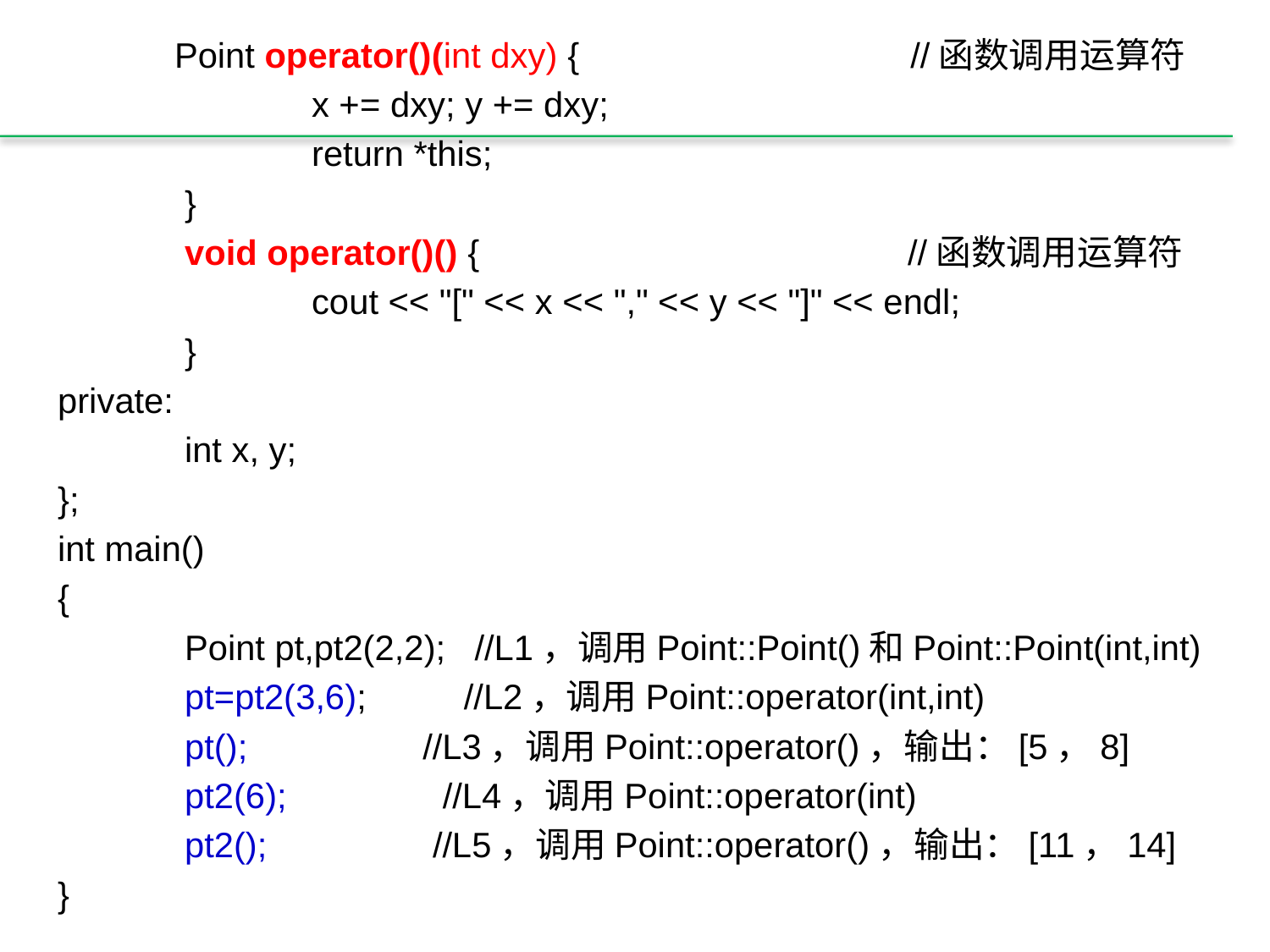

Point operator()(int dxy) {                                  //函数调用运算符
		x += dxy; y += dxy;
		return *this;
	}
	void operator()() {                                            //函数调用运算符
		cout << "[" << x << "," << y << "]" << endl;
	}
private:
	int x, y;
};
int main()
{
	Point pt,pt2(2,2);   //L1，调用Point::Point()和Point::Point(int,int)
	pt=pt2(3,6);          //L2，调用Point::operator(int,int)
	pt();                  //L3，调用Point::operator()，输出：[5，8]
	pt2(6);                //L4，调用Point::operator(int)
	pt2();                 //L5，调用Point::operator()，输出：[11，14]
}